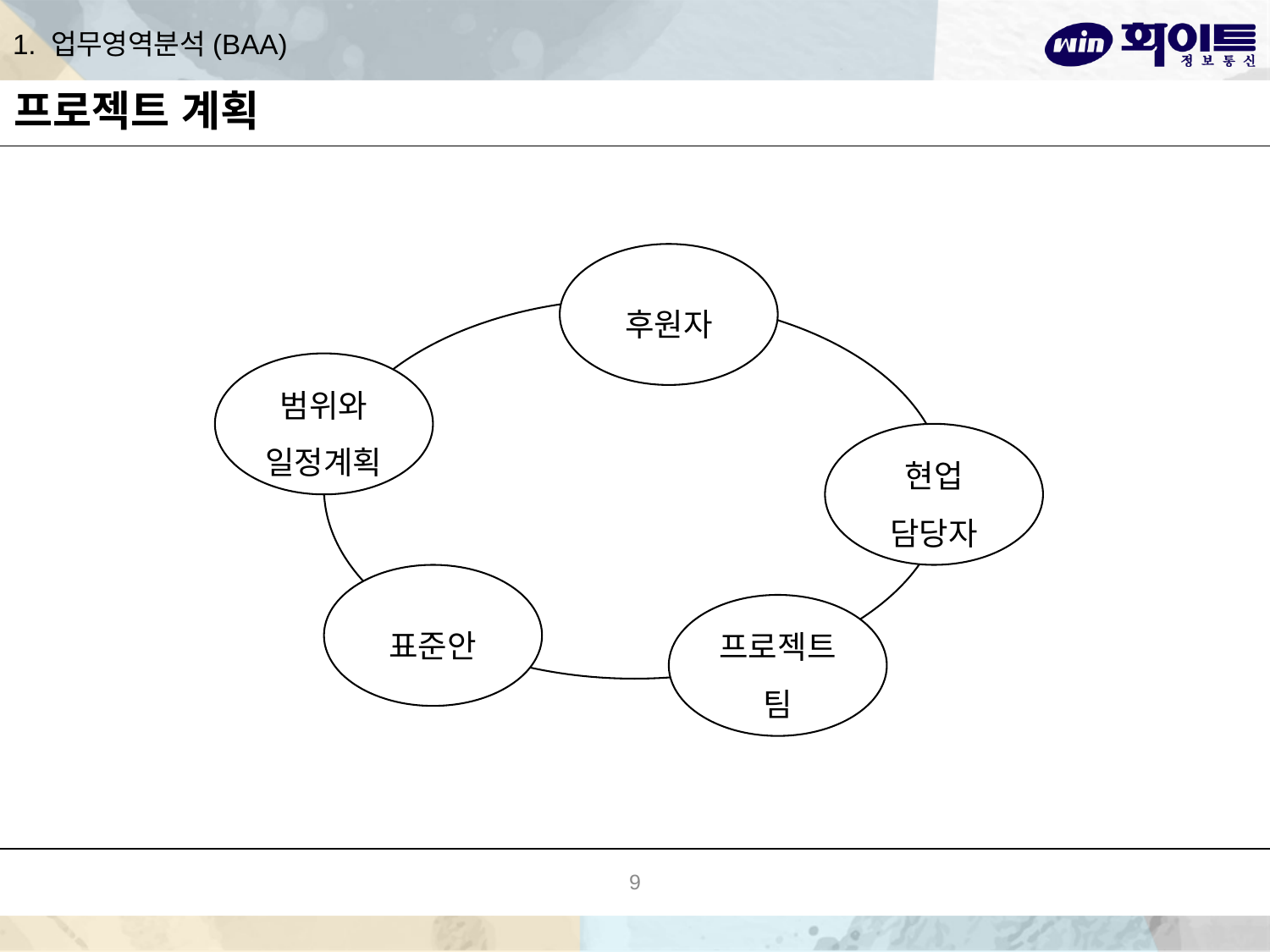

# 1. 업무영역분석(BAA)
프로젝트 계획

후원자

범위와 일정계획
현업
담당자
표준안
프로젝트팀
9